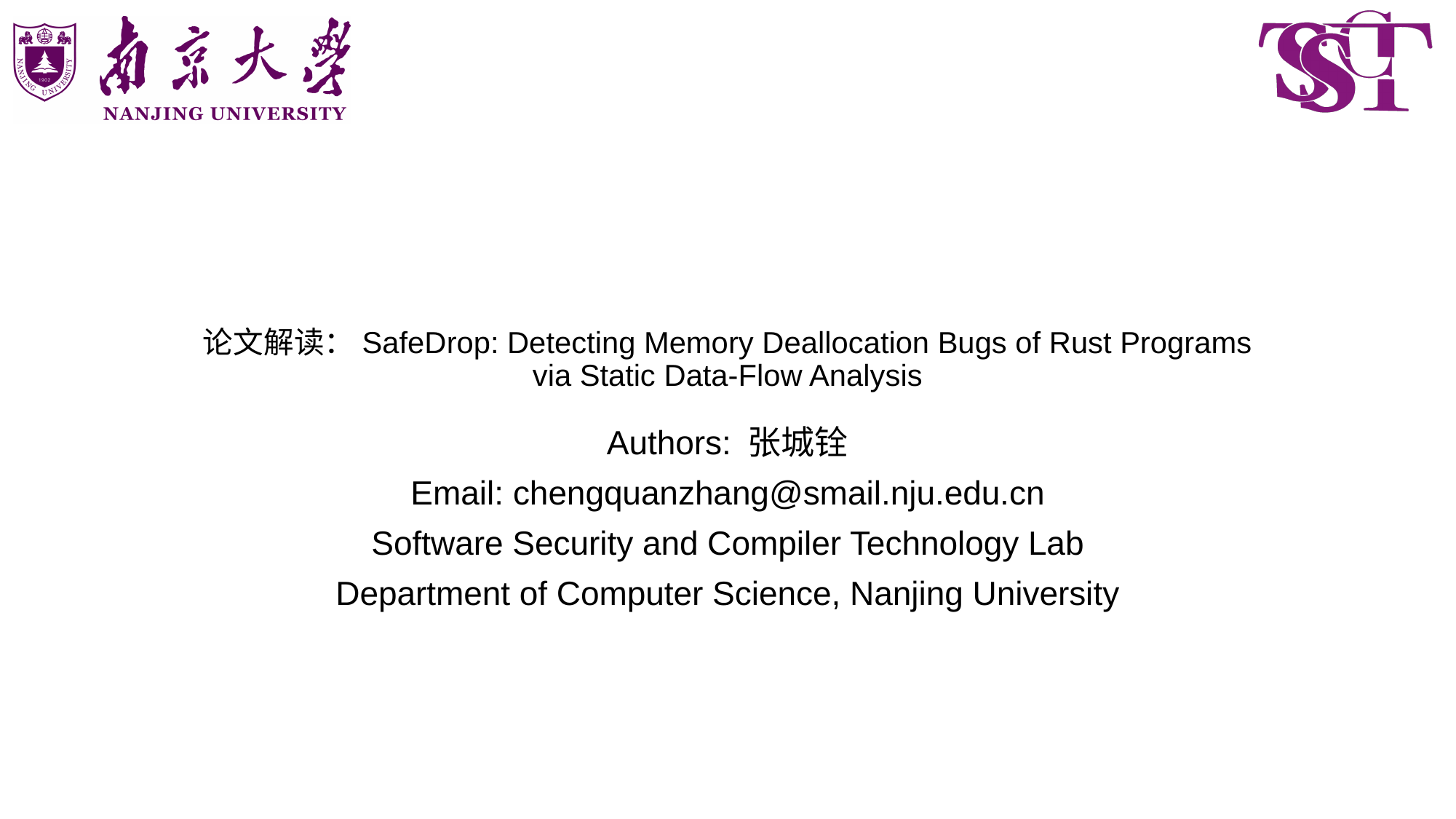

# 论文解读：SafeDrop: Detecting Memory Deallocation Bugs of Rust Programs via Static Data-Flow Analysis
Authors: 张城铨
Email: chengquanzhang@smail.nju.edu.cn
Software Security and Compiler Technology Lab
Department of Computer Science, Nanjing University